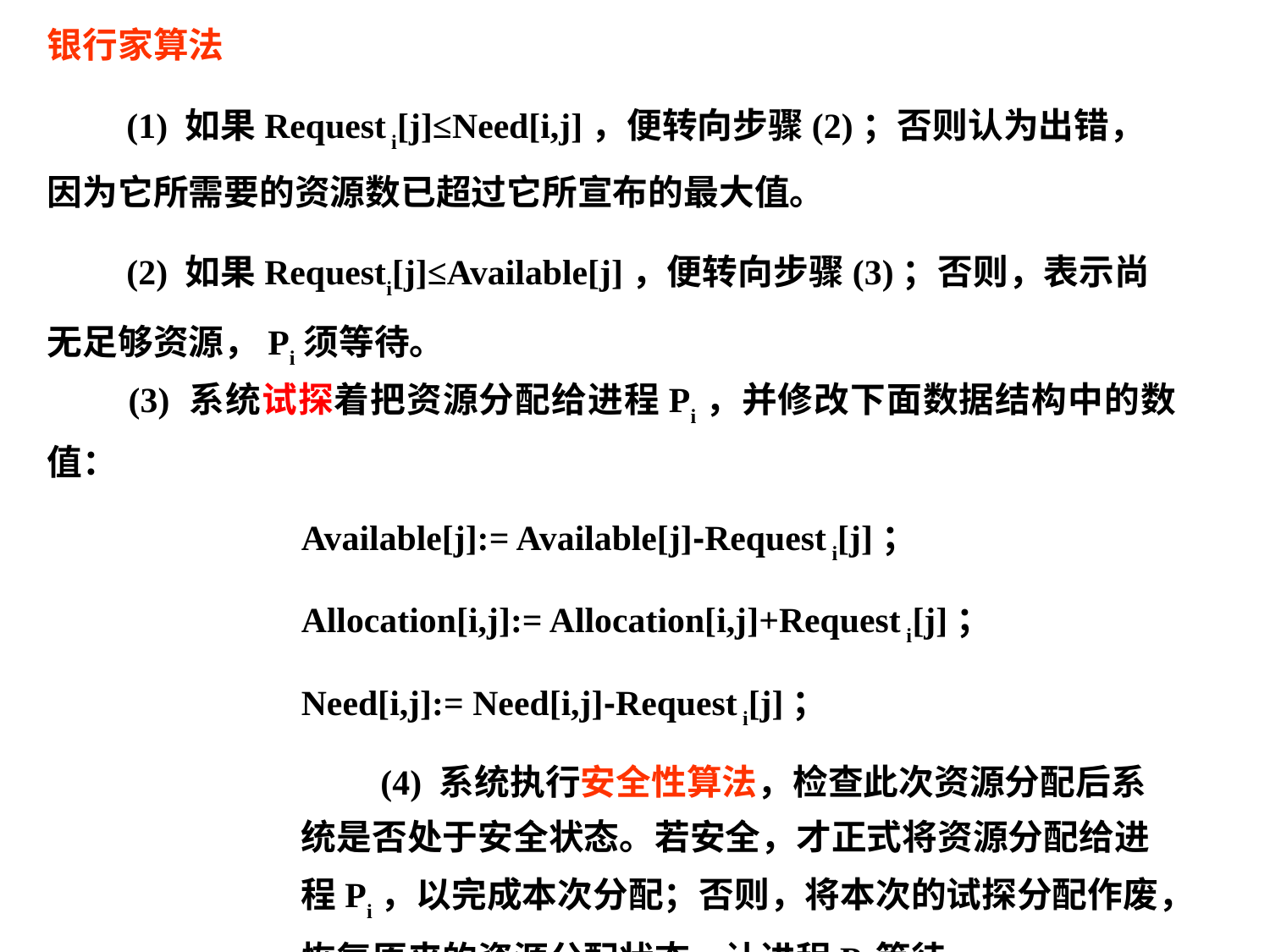

银行家算法
　　(1) 如果Request i[j]≤Need[i,j]，便转向步骤(2)；否则认为出错，因为它所需要的资源数已超过它所宣布的最大值。
　　(2) 如果Requesti[j]≤Available[j]，便转向步骤(3)；否则，表示尚无足够资源，Pi须等待。
　　(3) 系统试探着把资源分配给进程Pi，并修改下面数据结构中的数值：
Available[j]:= Available[j]-Request i[j]；
Allocation[i,j]:= Allocation[i,j]+Request i[j]；
Need[i,j]:= Need[i,j]-Request i[j]；
　　(4) 系统执行安全性算法，检查此次资源分配后系统是否处于安全状态。若安全，才正式将资源分配给进程Pi，以完成本次分配；否则，将本次的试探分配作废，恢复原来的资源分配状态，让进程Pi等待。